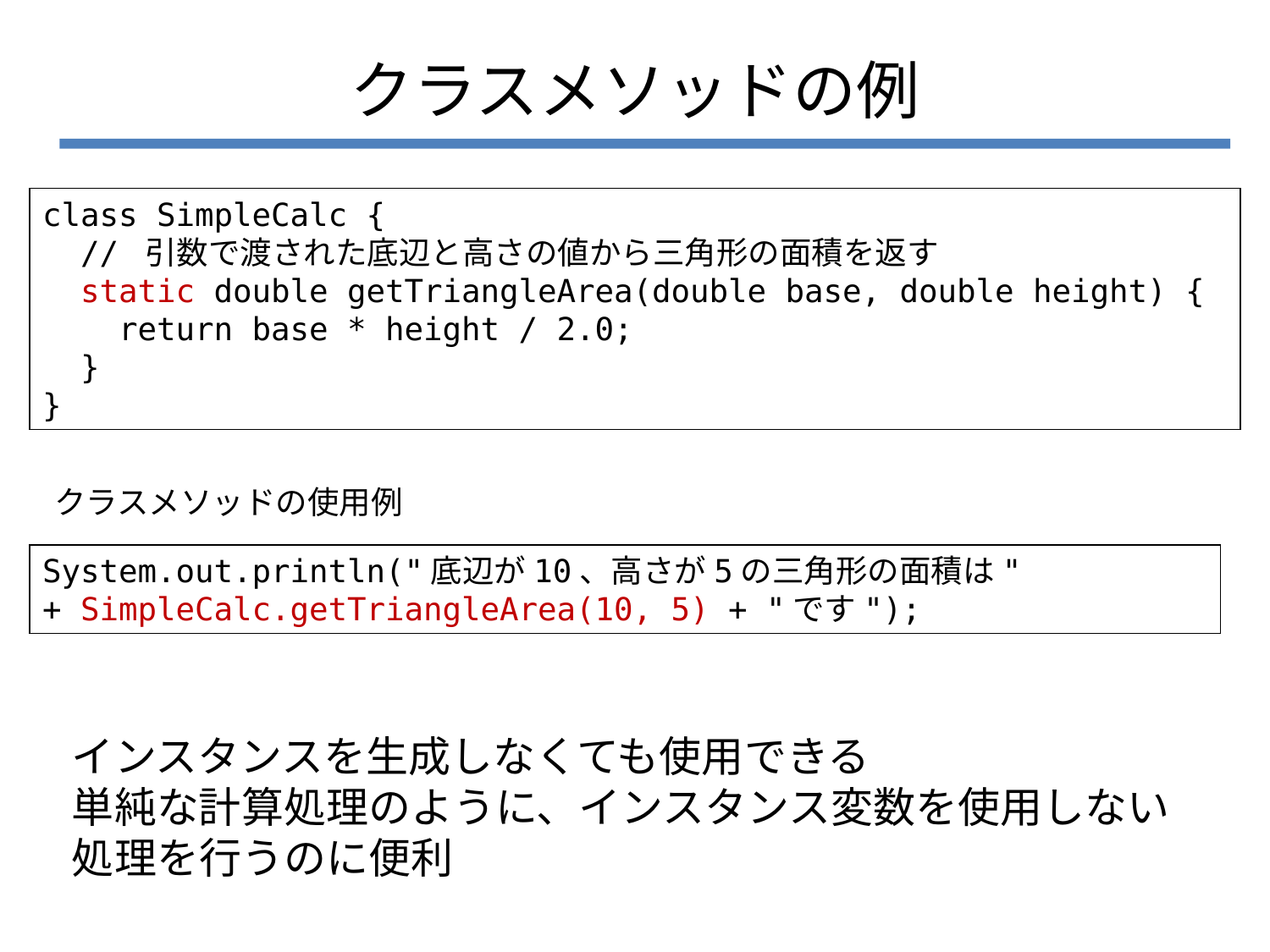

# クラスメソッドの例
class SimpleCalc {
  // 引数で渡された底辺と高さの値から三角形の面積を返す
  static double getTriangleArea(double base, double height) {
    return base * height / 2.0;
  }
}
クラスメソッドの使用例
System.out.println("底辺が10、高さが5の三角形の面積は"
+ SimpleCalc.getTriangleArea(10, 5) + "です");
インスタンスを生成しなくても使用できる
単純な計算処理のように、インスタンス変数を使用しない処理を行うのに便利